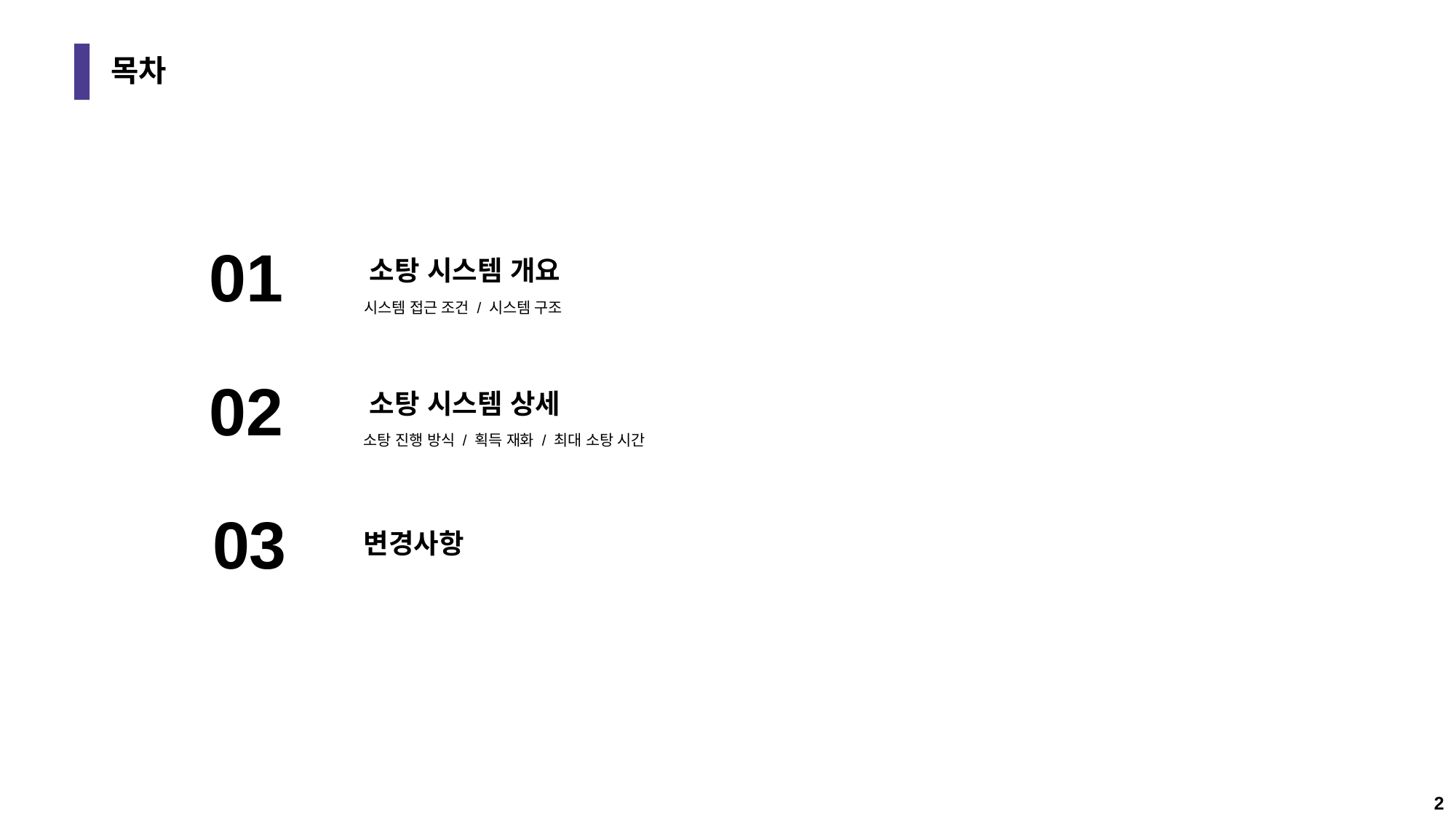

# 목차
01
소탕 시스템 개요
시스템 접근 조건 / 시스템 구조
02
소탕 시스템 상세
소탕 진행 방식 / 획득 재화 / 최대 소탕 시간
03
변경사항